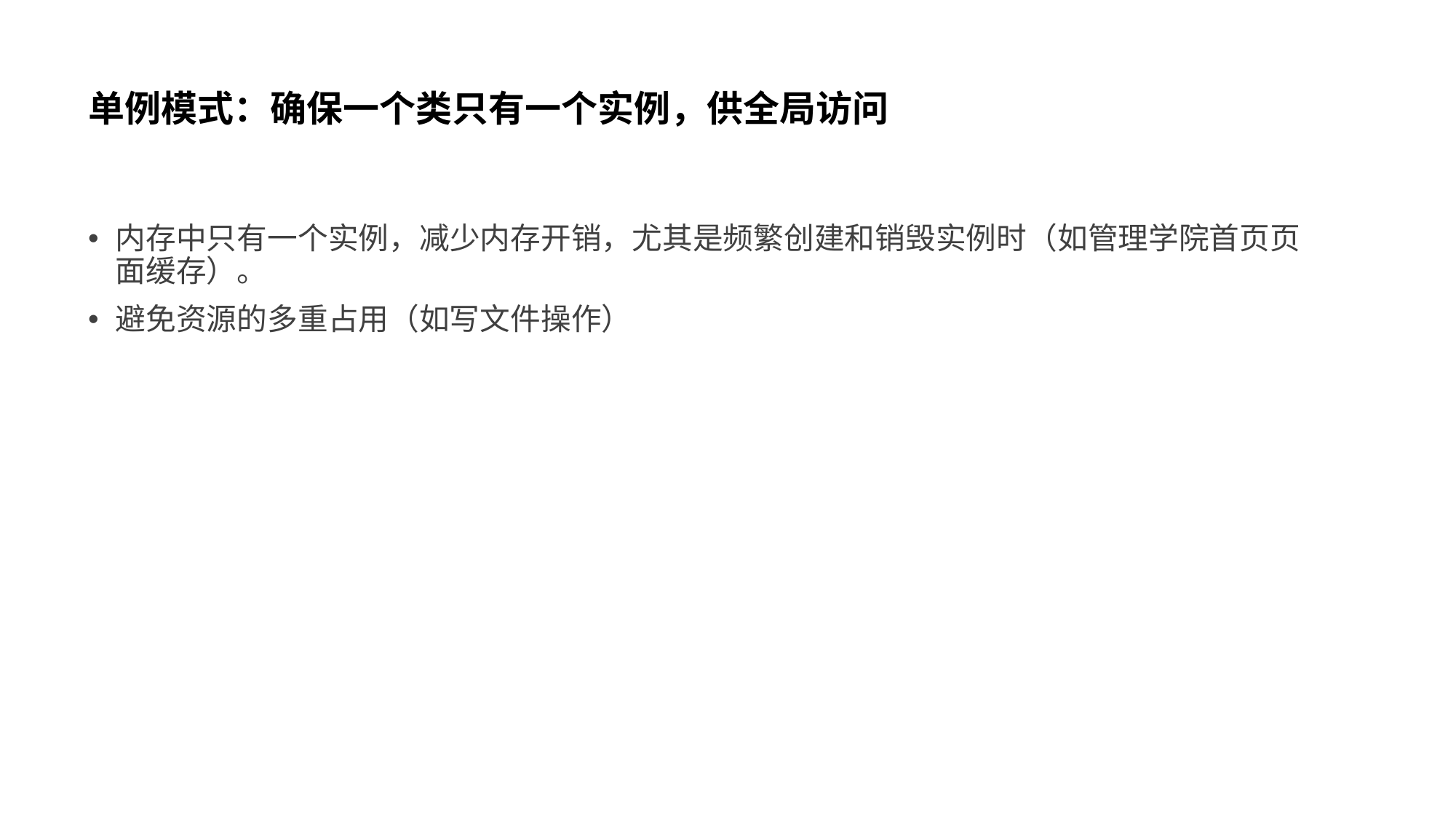

# 单例模式：确保一个类只有一个实例，供全局访问
内存中只有一个实例，减少内存开销，尤其是频繁创建和销毁实例时（如管理学院首页页面缓存）。
避免资源的多重占用（如写文件操作）